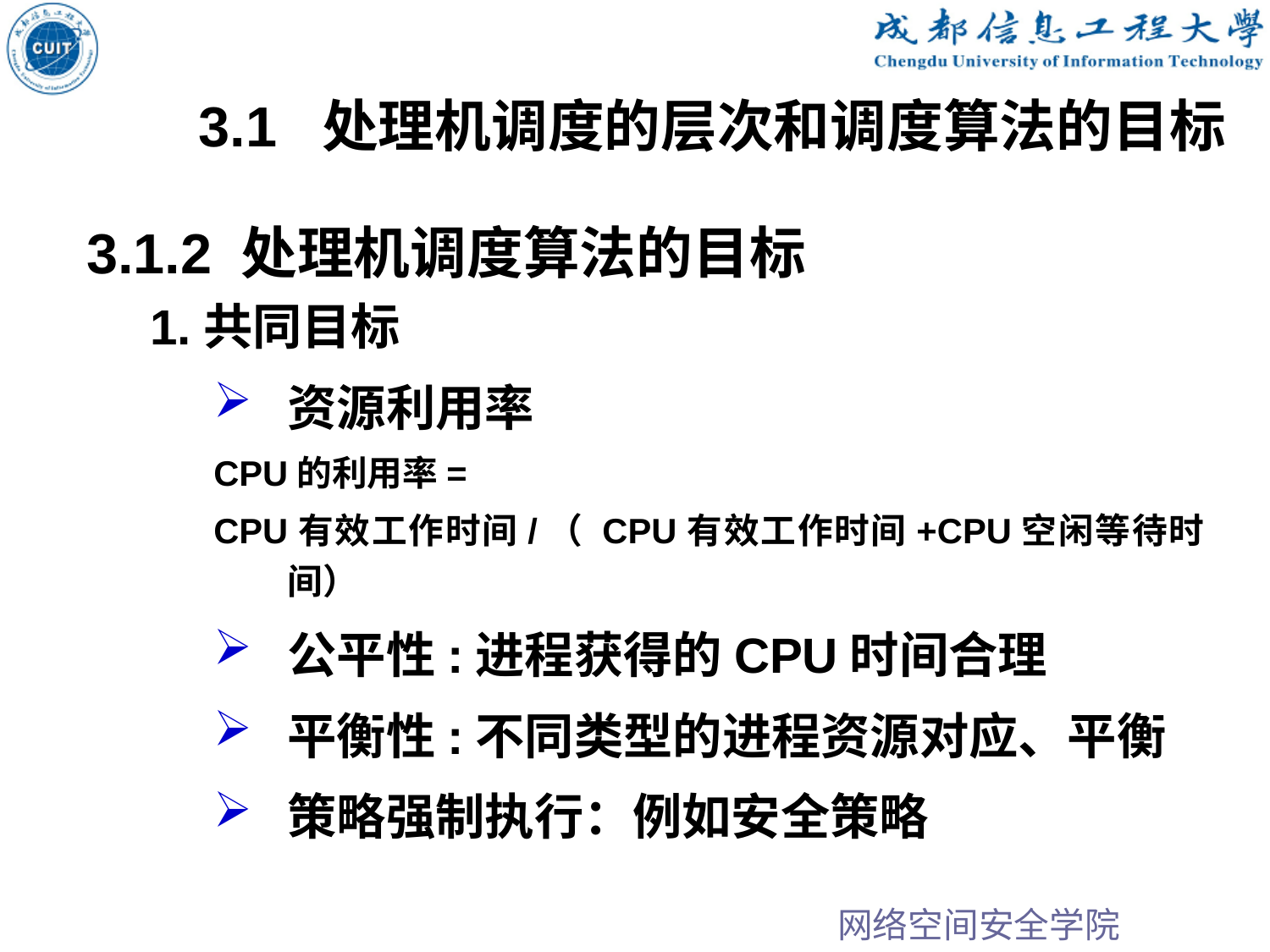

3.1  处理机调度的层次和调度算法的目标
3.1.2 处理机调度算法的目标
1.共同目标
资源利用率
CPU的利用率=
CPU有效工作时间/（ CPU有效工作时间+CPU空闲等待时间）
公平性:进程获得的CPU时间合理
平衡性:不同类型的进程资源对应、平衡
策略强制执行：例如安全策略